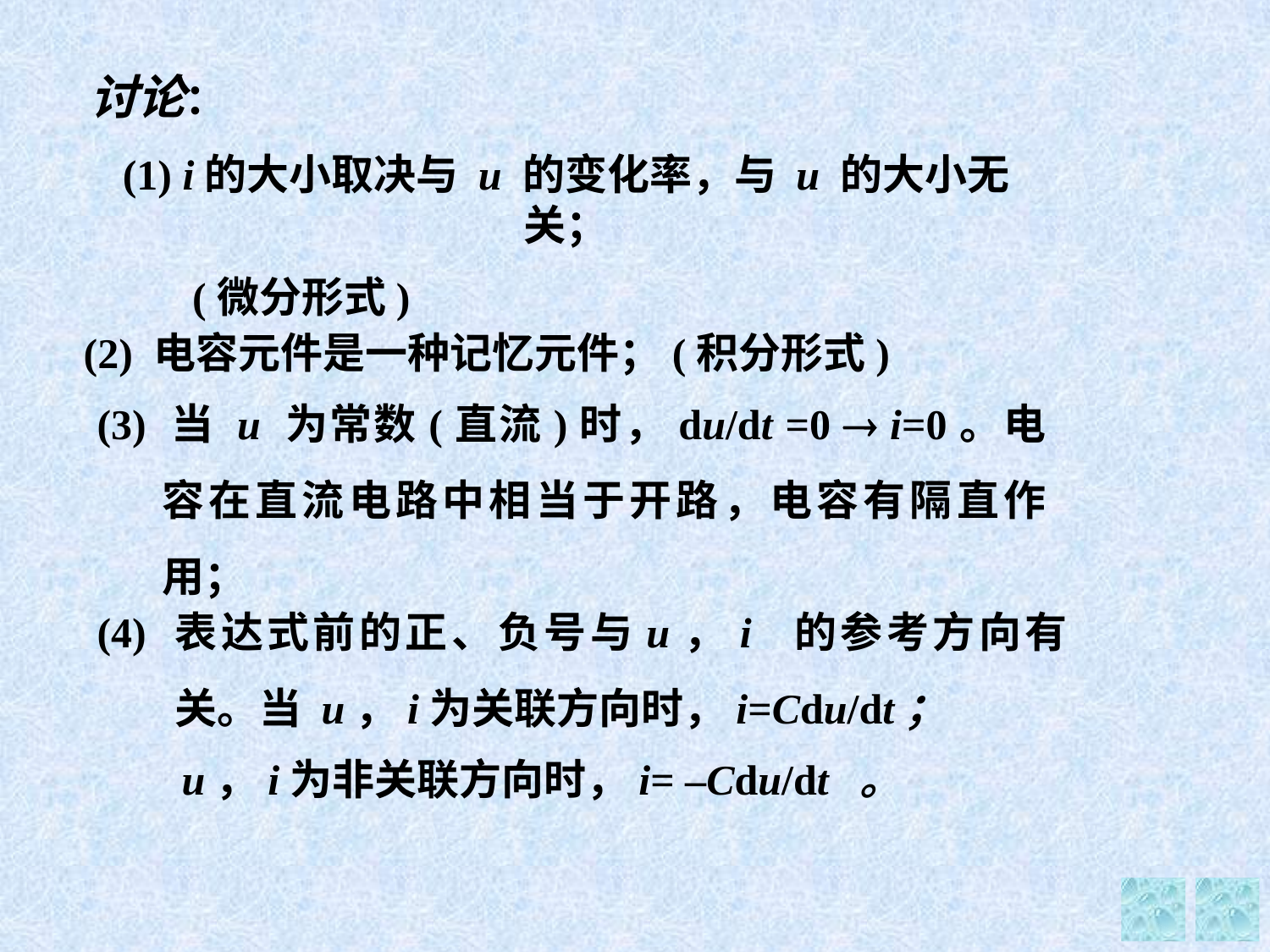

讨论：
(1) i的大小取决与 u 的变化率，与 u 的大小无关；
          (微分形式)
(2) 电容元件是一种记忆元件；(积分形式)
(3) 当 u 为常数(直流)时，du/dt =0 → i=0。电容在直流电路中相当于开路，电容有隔直作用；
(4) 表达式前的正、负号与u，i  的参考方向有关。当 u，i为关联方向时，i=Cdu/dt；
        u，i为非关联方向时，i= –Cdu/dt  。